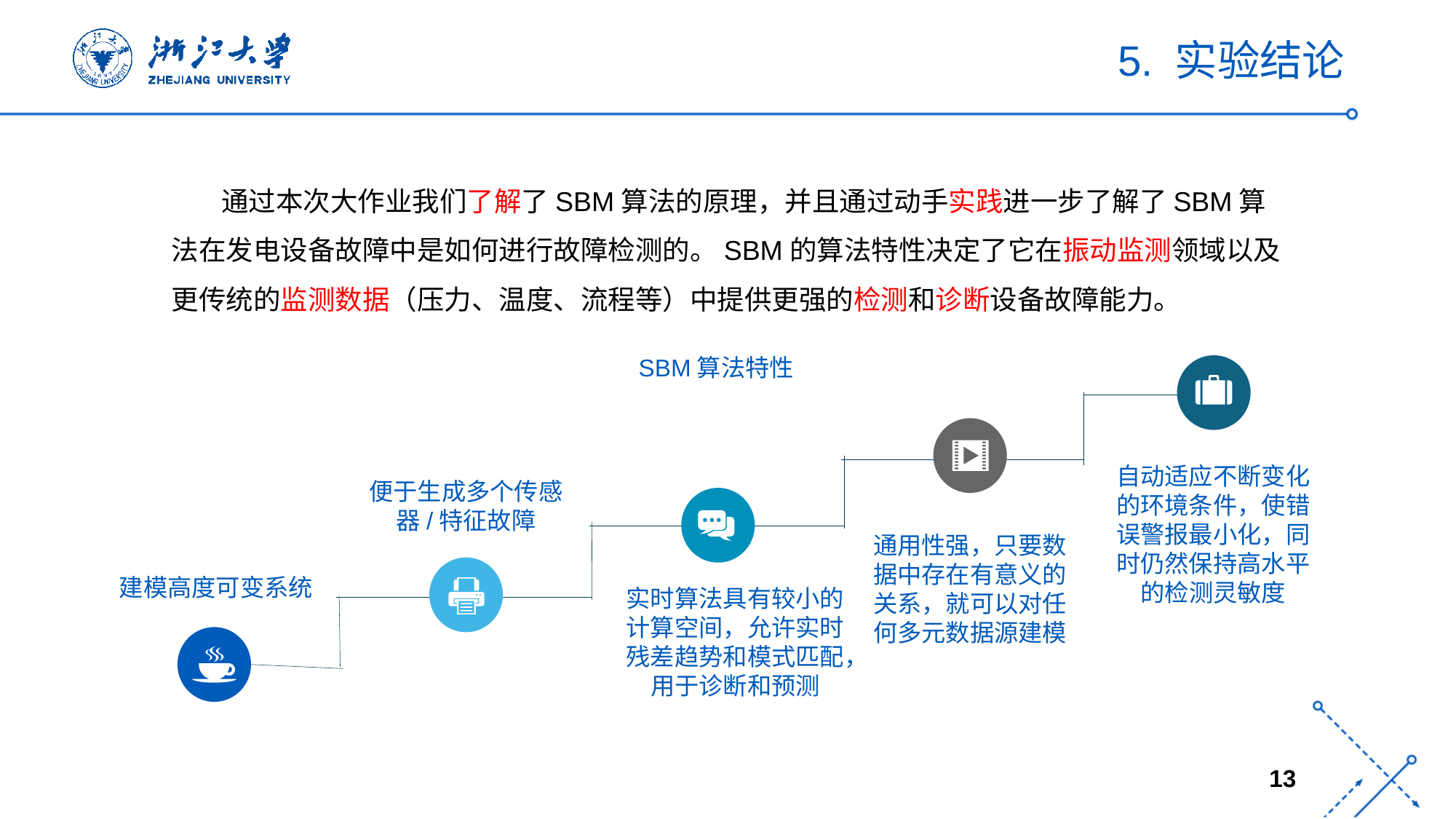

5. 实验结论
       通过本次大作业我们了解了SBM算法的原理，并且通过动手实践进一步了解了SBM算法在发电设备故障中是如何进行故障检测的。SBM的算法特性决定了它在振动监测领域以及更传统的监测数据（压力、温度、流程等）中提供更强的检测和诊断设备故障能力。
SBM算法特性

自动适应不断变化的环境条件，使错误警报最小化，同时仍然保持高水平的检测灵敏度
便于生成多个传感器/特征故障
通用性强，只要数据中存在有意义的关系，就可以对任何多元数据源建模
建模高度可变系统
实时算法具有较小的计算空间，允许实时残差趋势和模式匹配，用于诊断和预测